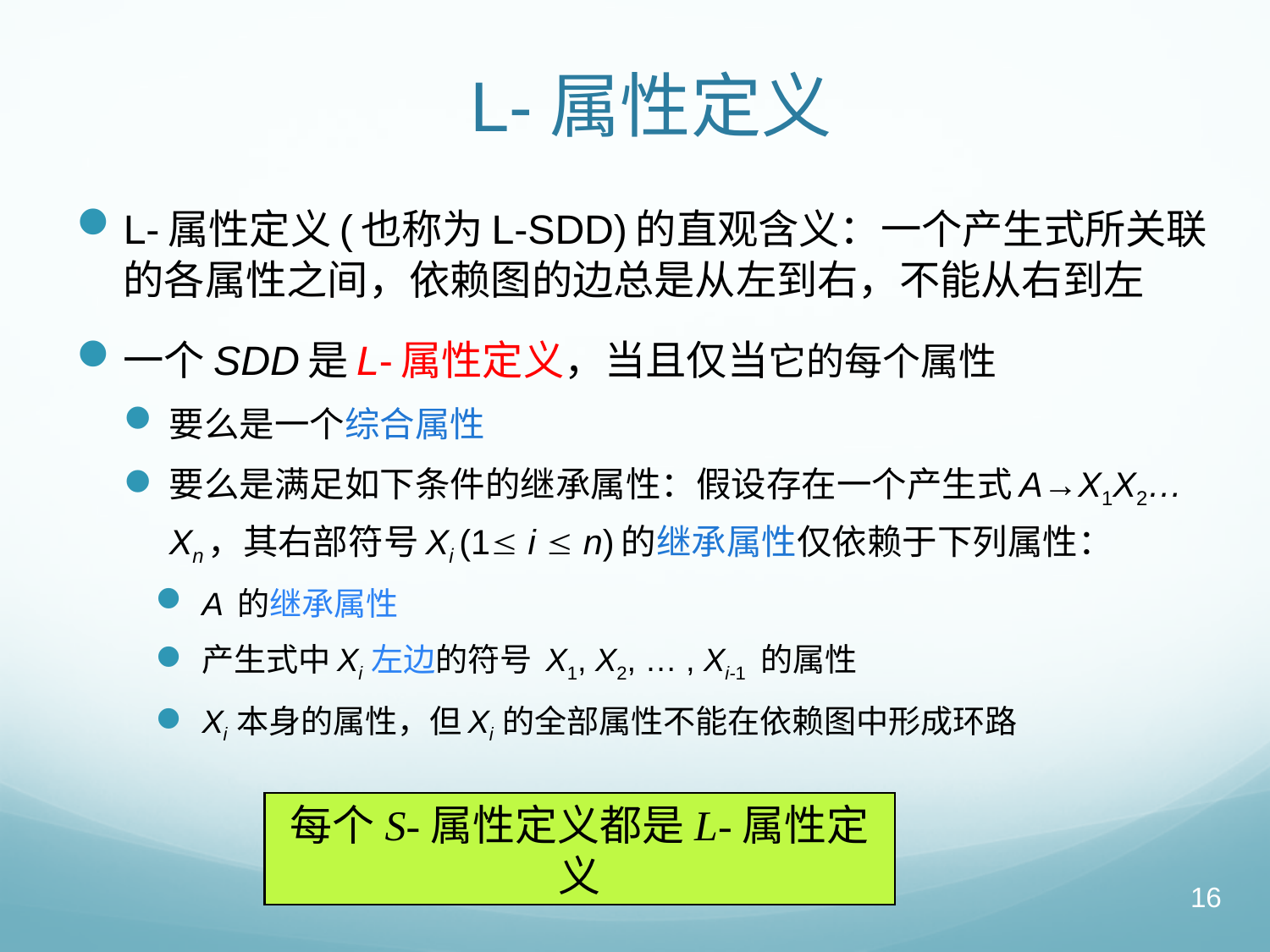

# L-属性定义
L-属性定义(也称为L-SDD)的直观含义：一个产生式所关联的各属性之间，依赖图的边总是从左到右，不能从右到左
一个SDD是L-属性定义，当且仅当它的每个属性
要么是一个综合属性
要么是满足如下条件的继承属性：假设存在一个产生式A→X1X2…Xn，其右部符号Xi (1≤ i ≤ n)的继承属性仅依赖于下列属性：
A 的继承属性
产生式中Xi 左边的符号 X1, X2, … , Xi-1 的属性
Xi 本身的属性，但Xi 的全部属性不能在依赖图中形成环路
每个S-属性定义都是L-属性定义
16